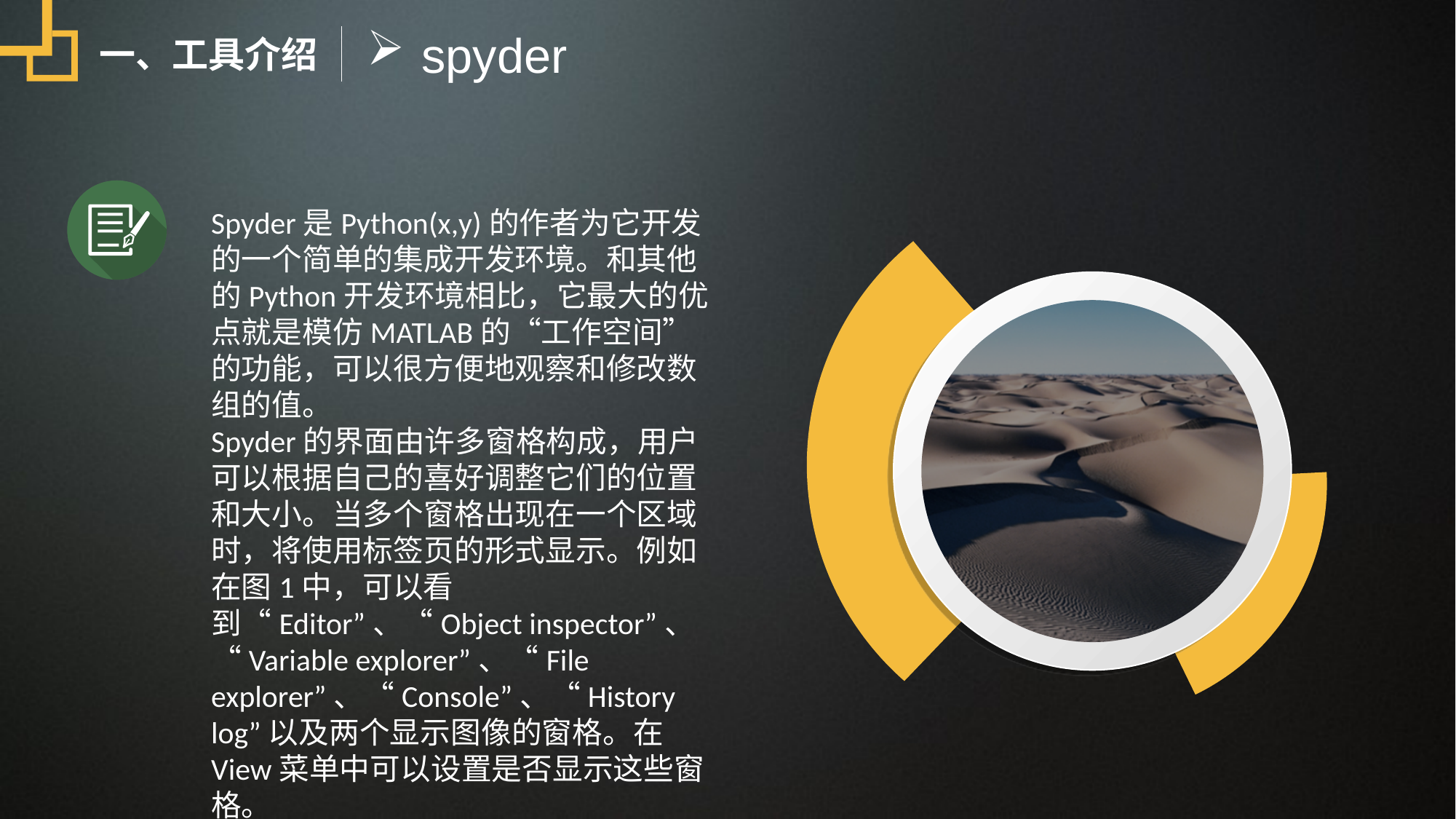

spyder
一、工具介绍

Spyder是Python(x,y)的作者为它开发的一个简单的集成开发环境。和其他的Python开发环境相比，它最大的优点就是模仿MATLAB的“工作空间”的功能，可以很方便地观察和修改数组的值。
Spyder的界面由许多窗格构成，用户可以根据自己的喜好调整它们的位置和大小。当多个窗格出现在一个区域时，将使用标签页的形式显示。例如在图1中，可以看到“Editor”、“Object inspector”、“Variable explorer”、“File explorer”、“Console”、“History log”以及两个显示图像的窗格。在View菜单中可以设置是否显示这些窗格。